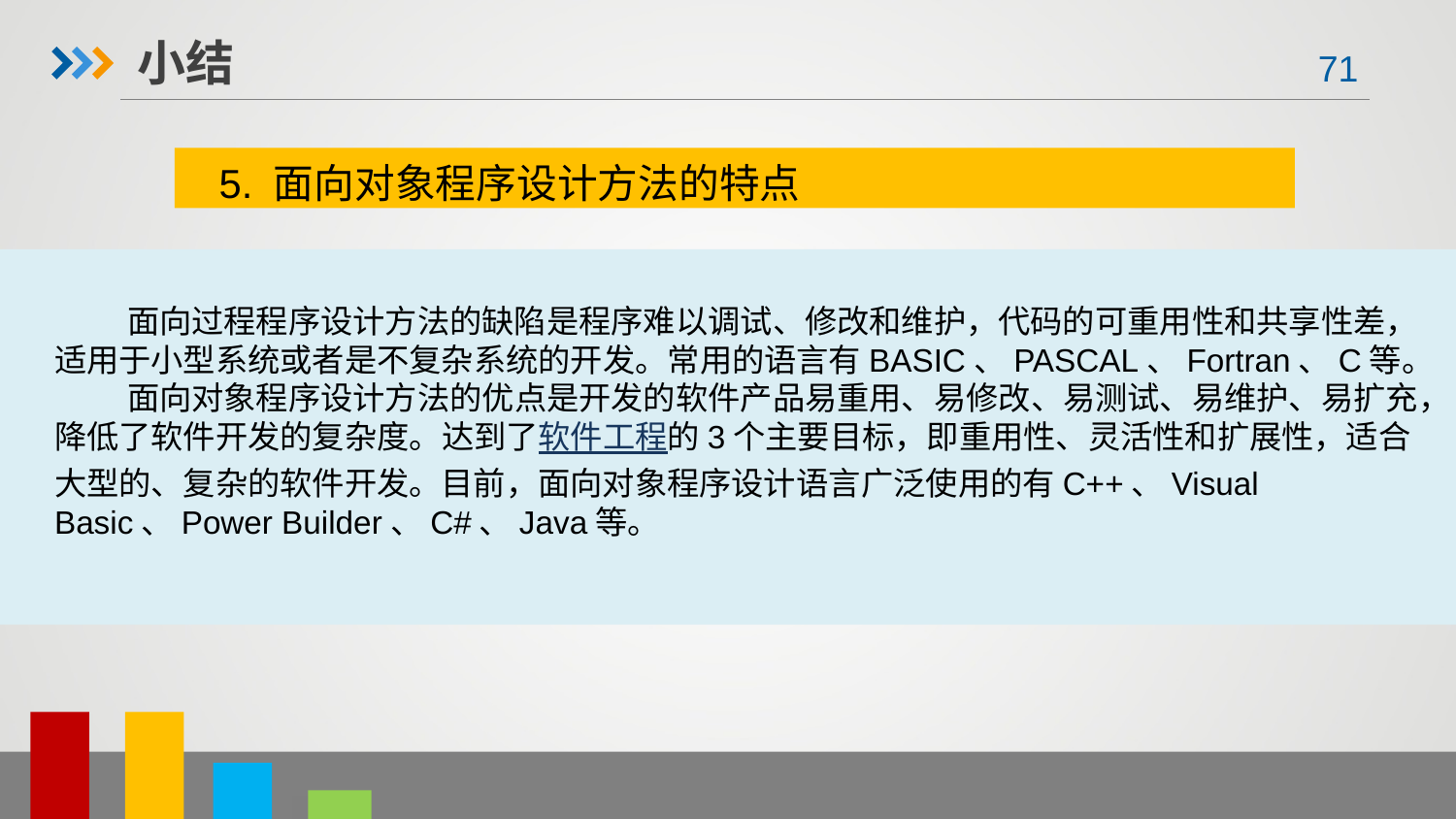

小结

5. 面向对象程序设计方法的特点

面向过程程序设计方法的缺陷是程序难以调试、修改和维护，代码的可重用性和共享性差，适用于小型系统或者是不复杂系统的开发。常用的语言有BASIC、PASCAL、Fortran、C等。
面向对象程序设计方法的优点是开发的软件产品易重用、易修改、易测试、易维护、易扩充，降低了软件开发的复杂度。达到了软件工程的3个主要目标，即重用性、灵活性和扩展性，适合大型的、复杂的软件开发。目前，面向对象程序设计语言广泛使用的有C++、Visual Basic、Power Builder、C#、Java等。